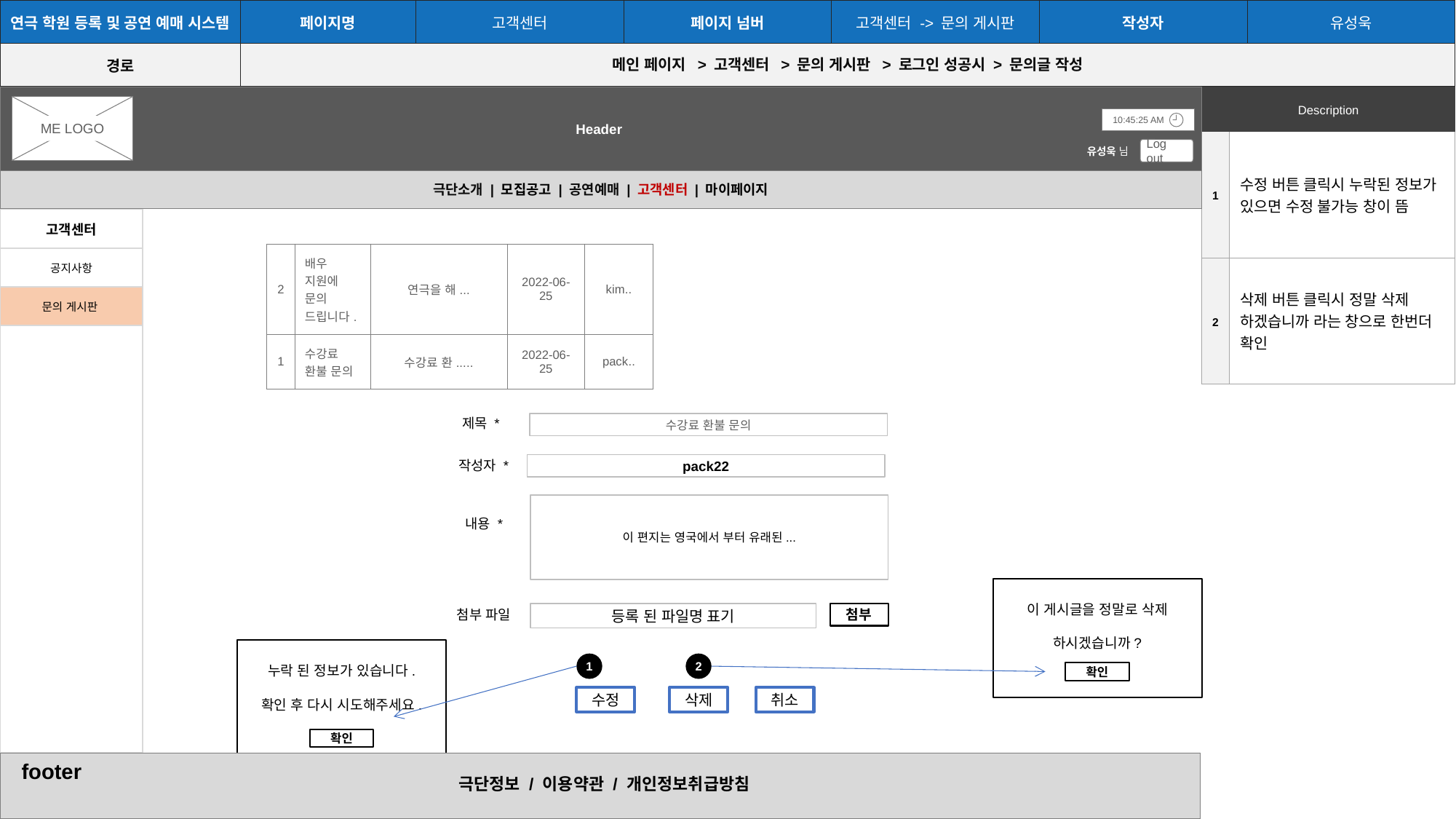

| 연극 학원 등록 및 공연 예매 시스템 | 페이지명 | 고객센터 | 페이지 넘버 | 고객센터 -> 문의 게시판 | 작성자 | 유성욱 |
| --- | --- | --- | --- | --- | --- | --- |
| 경로 | 메인 페이지 > 고객센터 > 문의 게시판 > 로그인 성공시 > 문의글 작성 |  |  |  |  |  |
Header
| Description |
| --- |

ME LOGO
10:45:25 AM

| 1 | 수정 버튼 클릭시 누락된 정보가 있으면 수정 불가능 창이 뜸 |
| --- | --- |
| 2 | 삭제 버튼 클릭시 정말 삭제 하겠습니까 라는 창으로 한번더 확인 |
유성욱 님
Log out
극단소개 | 모집공고 | 공연예매 | 고객센터 | 마이페이지
| 고객센터 |
| --- |
| 공지사항 |
| 문의 게시판 |
|  |
| 2 | 배우 지원에 문의 드립니다. | 연극을 해... | 2022-06-25 | kim.. |
| --- | --- | --- | --- | --- |
| 1 | 수강료 환불 문의 | 수강료 환..... | 2022-06-25 | pack.. |
제목 *
수강료 환불 문의
작성자 *
pack22
이 편지는 영국에서 부터 유래된...
내용 *
첨부 파일
등록 된 파일명 표기
첨부
이 게시글을 정말로 삭제 하시겠습니까?
누락 된 정보가 있습니다.
확인 후 다시 시도해주세요.
확인
1
2
확인
수정
삭제
취소

footer
극단정보 / 이용약관 / 개인정보취급방침